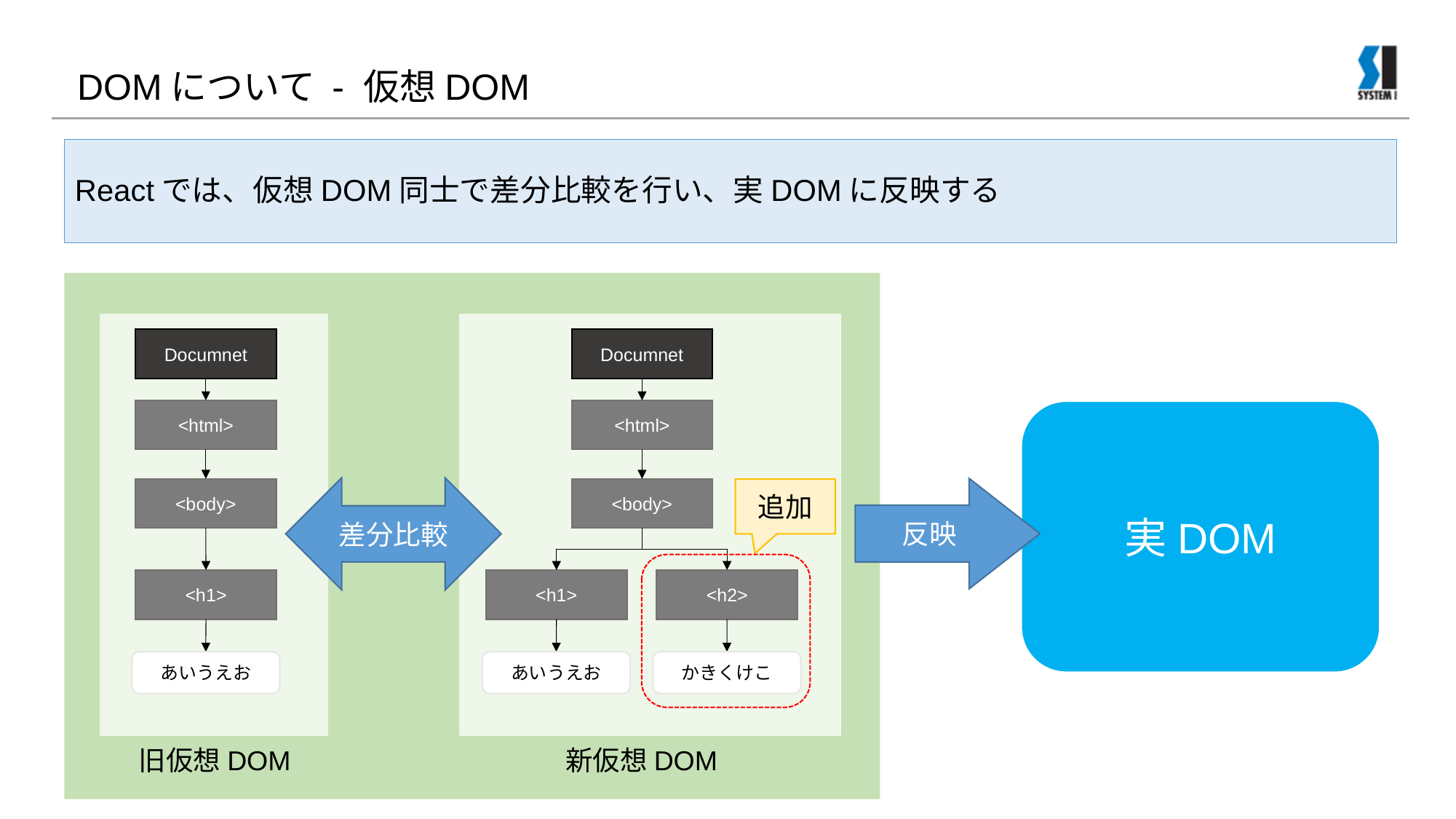

# DOMについて - 仮想DOM
Reactでは、仮想DOM同士で差分比較を行い、実DOMに反映する

Documnet
Documnet
<html>
<html>
実DOM
差分比較
反映
<body>
<body>
追加

<h1>
<h1>
<h2>
あいうえお
あいうえお
かきくけこ
旧仮想DOM
新仮想DOM